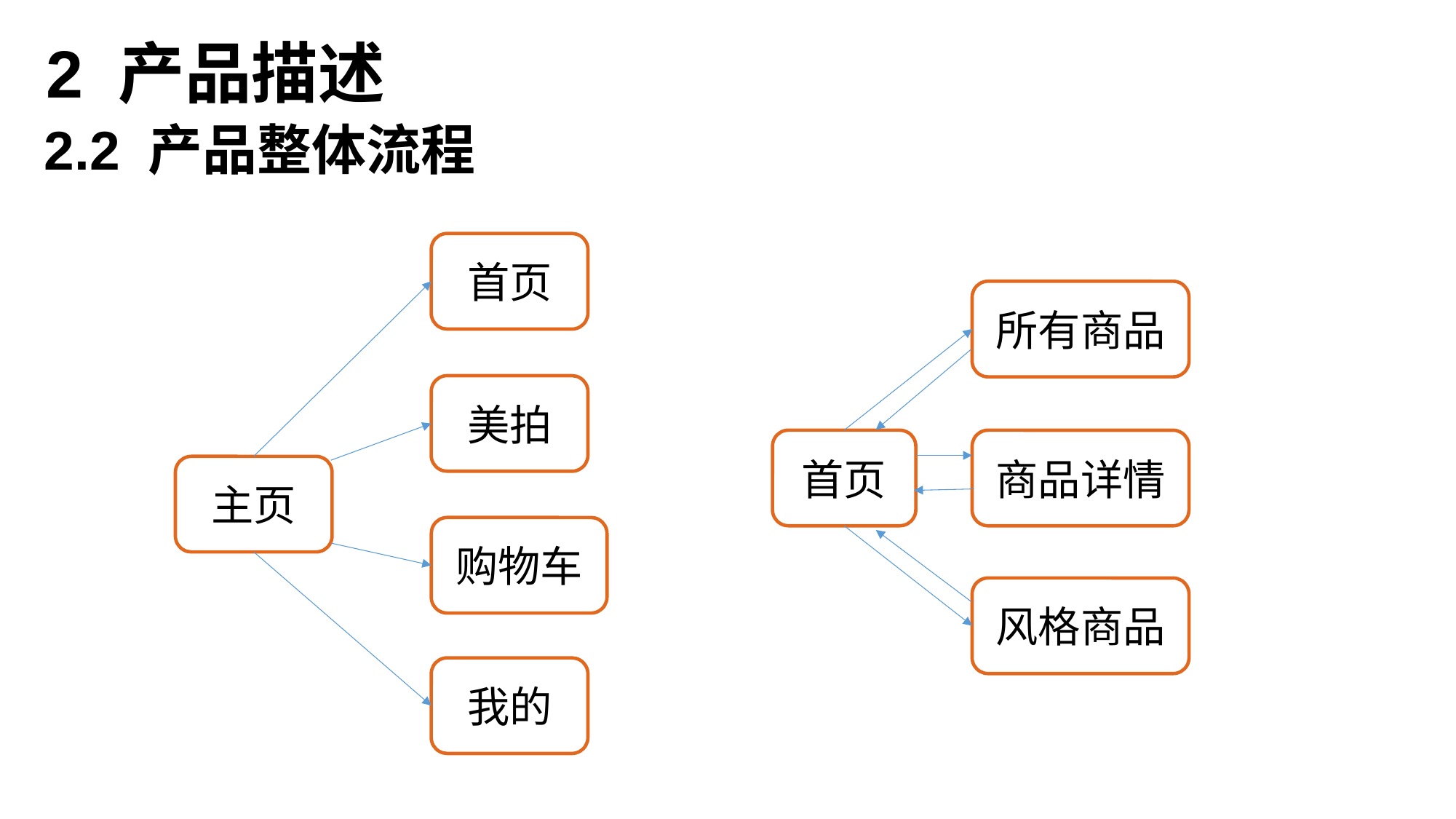

# 2 产品描述
2.2 产品整体流程
首页
所有商品
美拍
首页
商品详情
主页
购物车
风格商品
我的